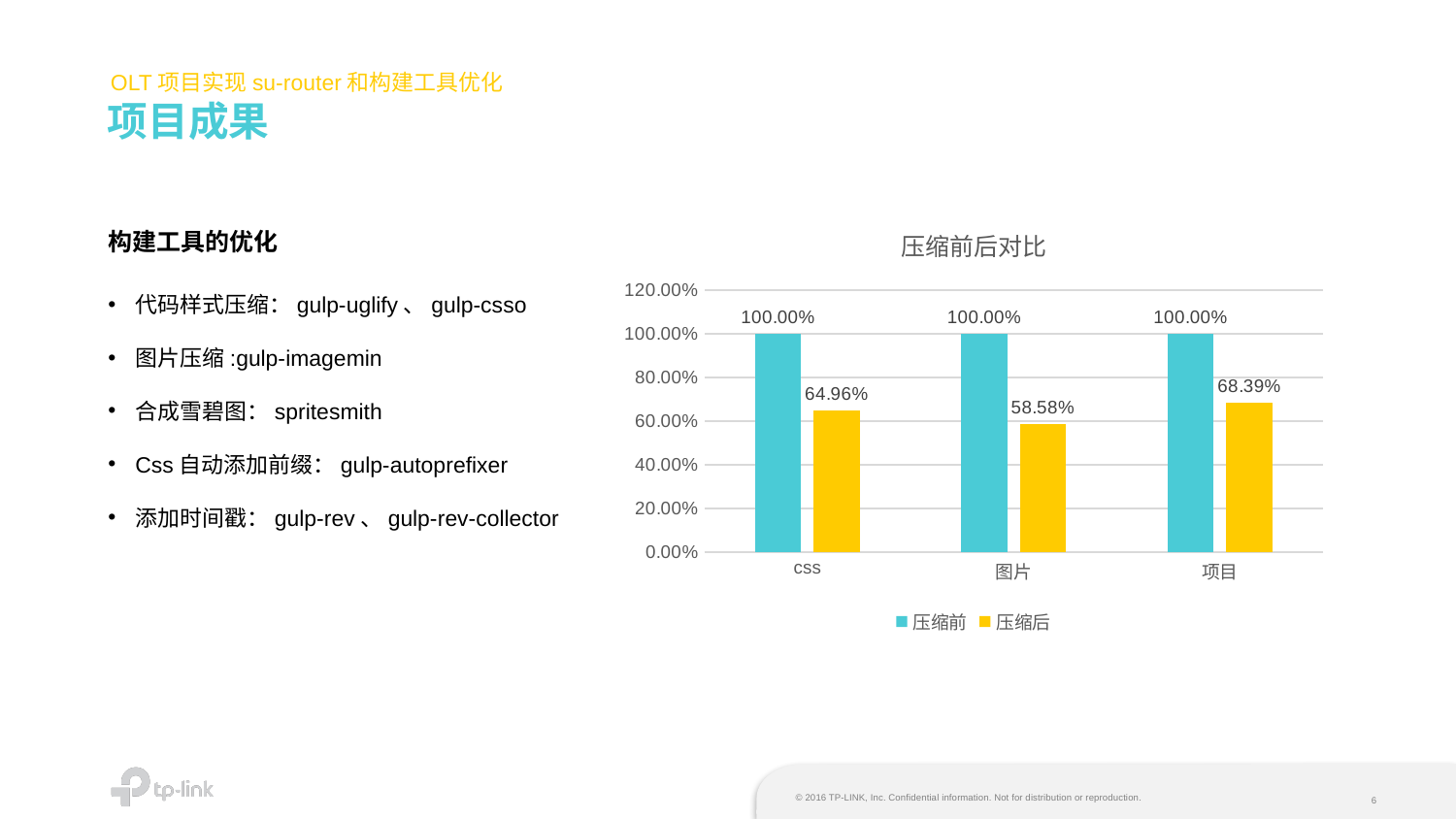

OLT项目实现su-router和构建工具优化
# 项目成果

### Chart: 压缩前后对比

| Category |  |  |
|---|---|---|
| css | 1.0 | 0.6496286588029707 |
| 图片 | 1.0 | 0.5857740585774058 |
| 项目 | 1.0 | 0.6838709677419355 |
构建工具的优化
代码样式压缩：gulp-uglify、gulp-csso
图片压缩:gulp-imagemin
合成雪碧图：spritesmith
Css自动添加前缀：gulp-autoprefixer
添加时间戳：gulp-rev、gulp-rev-collector